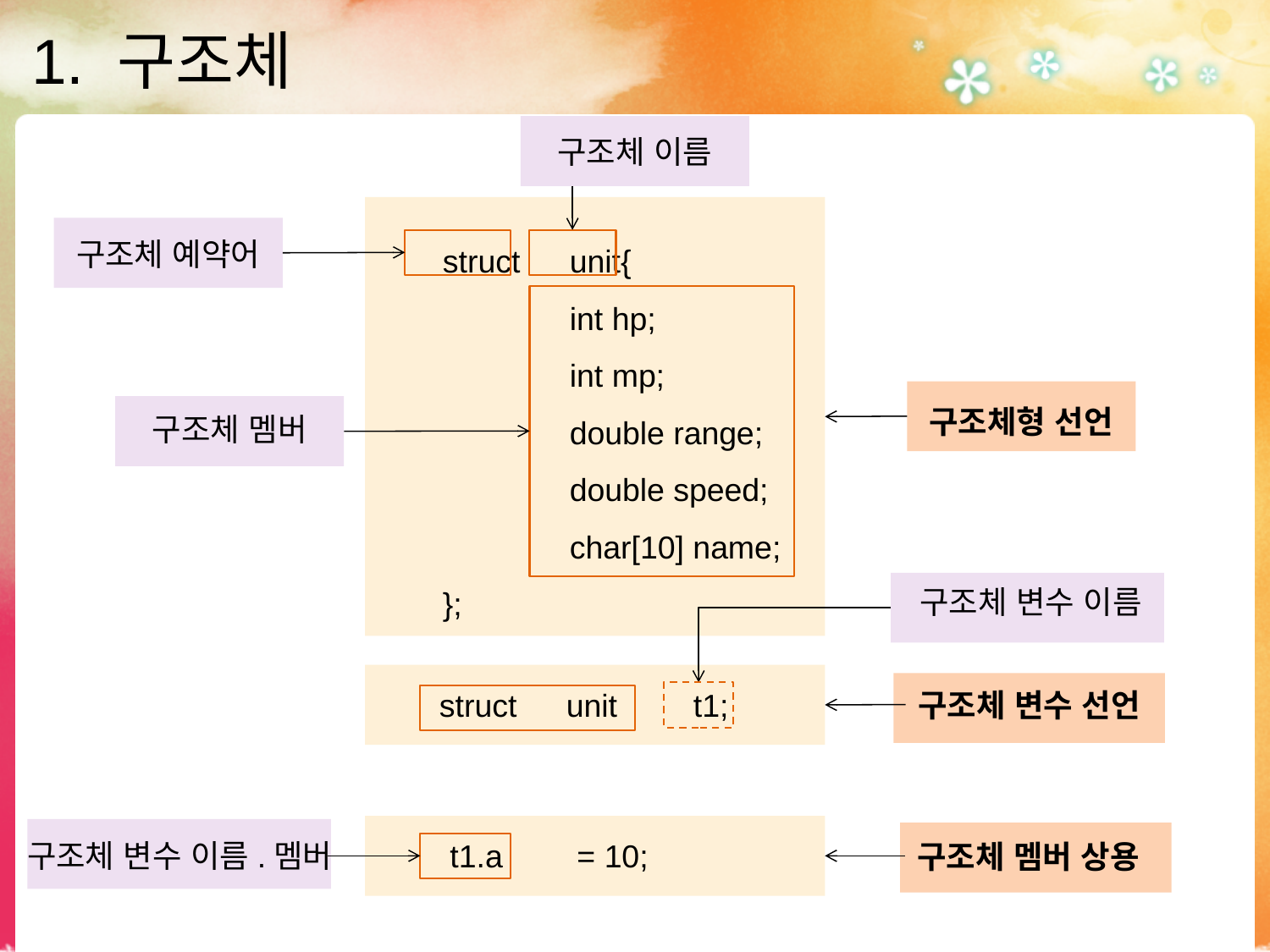

# 1. 구조체

구조체 이름

struct	unit{
	int hp;
	int mp;
	double range;
	double speed;
	char[10] name;
};

구조체 예약어

구조체형 선언

구조체 멤버

구조체 변수 이름

struct	unit	t1;
구조체 변수 선언

구조체 변수 이름.멤버
t1.a	= 10;
구조체 멤버 상용